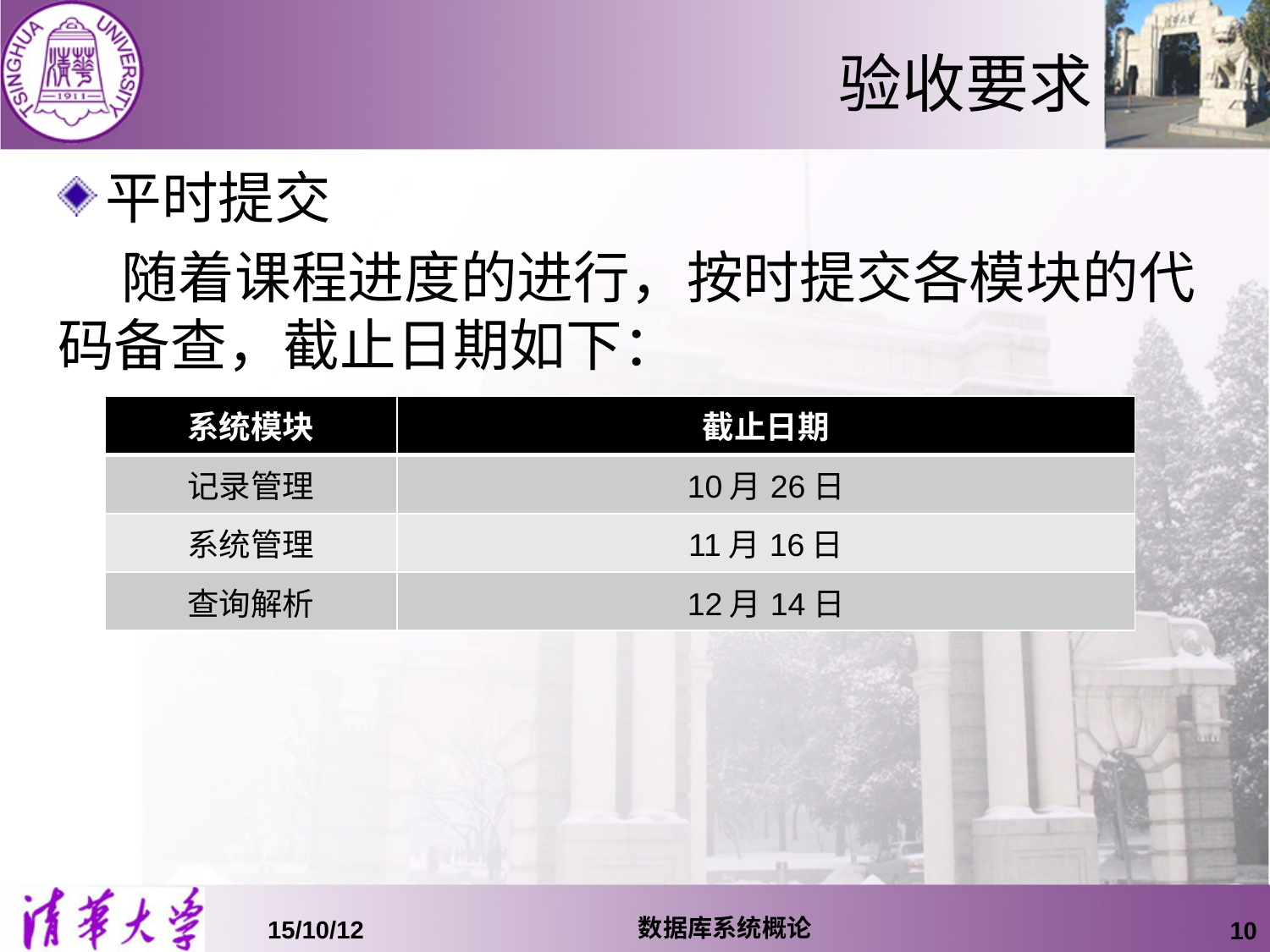

# 验收要求
平时提交
    随着课程进度的进行，按时提交各模块的代码备查，截止日期如下：

| 系统模块 | 截止日期 |
| --- | --- |
| 记录管理 | 10月26日 |
| 系统管理 | 11月16日 |
| 查询解析 | 12月14日 |
数据库系统概论
15/10/12
10